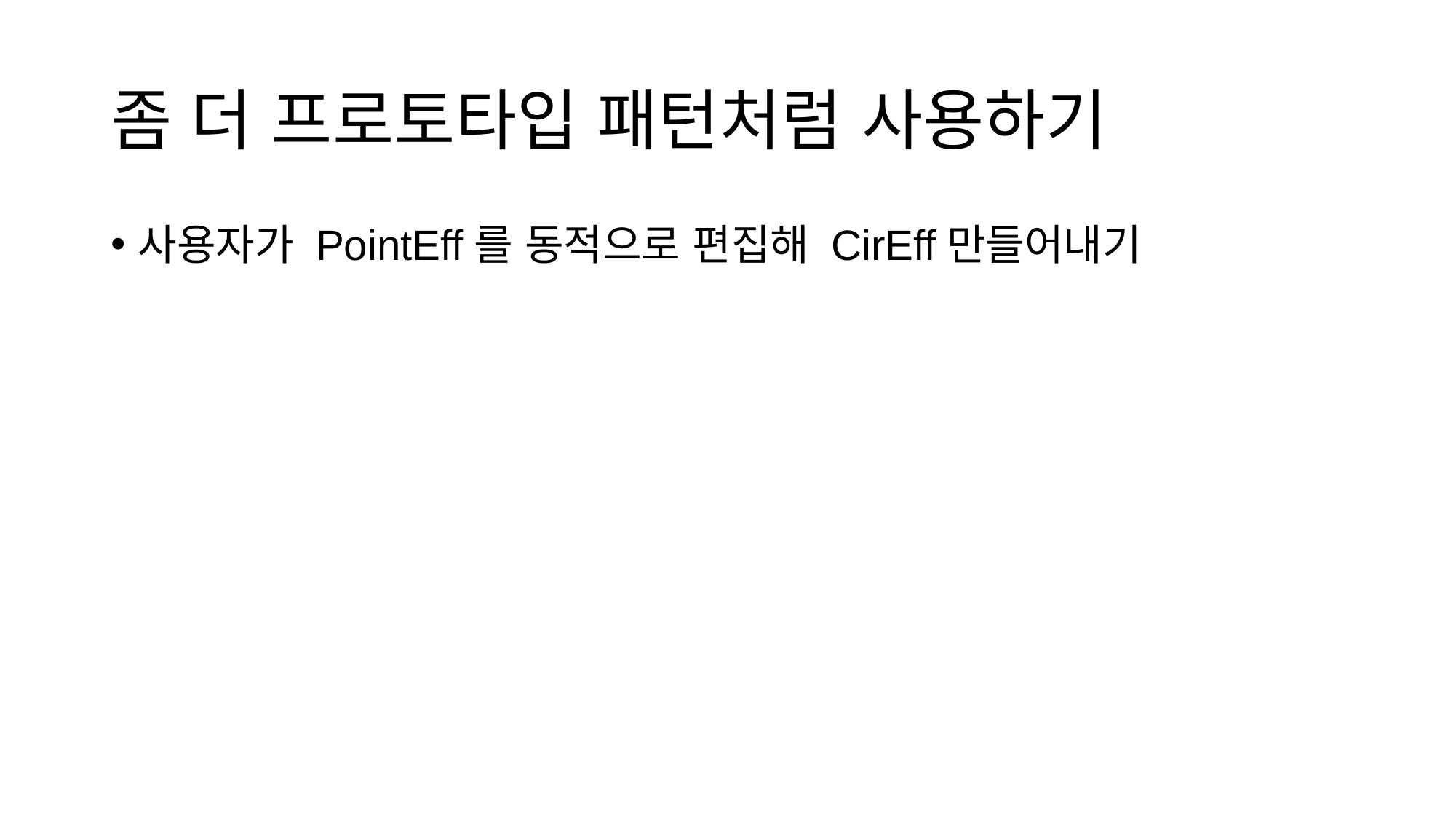

# 좀 더 프로토타입 패턴처럼 사용하기
사용자가 PointEff를 동적으로 편집해 CirEff만들어내기